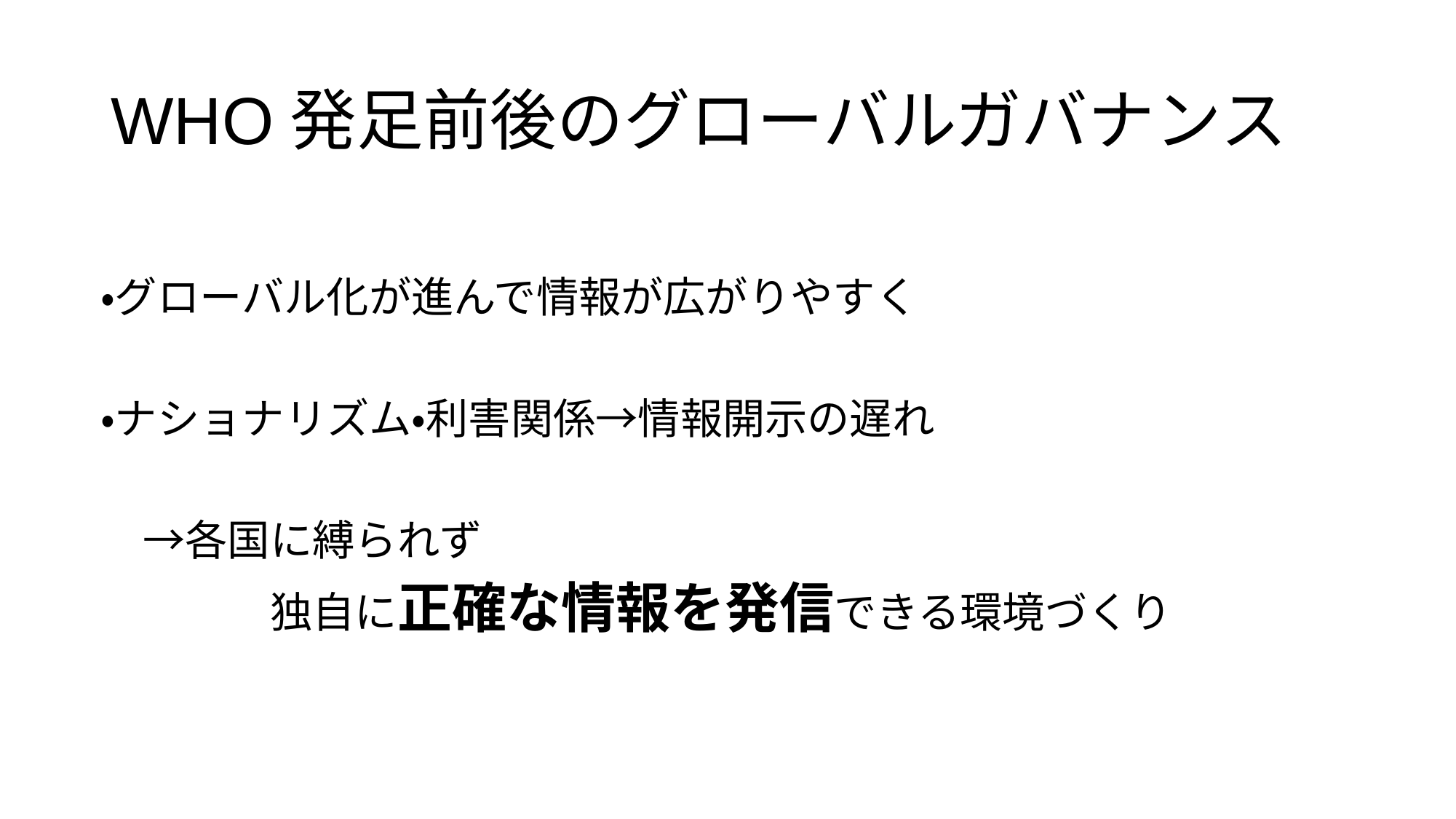

# WHO発足前後のグローバルガバナンス

・グローバル化が進んで情報が広がりやすく

・ナショナリズム・利害関係→情報開示の遅れ

　→各国に縛られず
　　　　独自に正確な情報を発信できる環境づくり